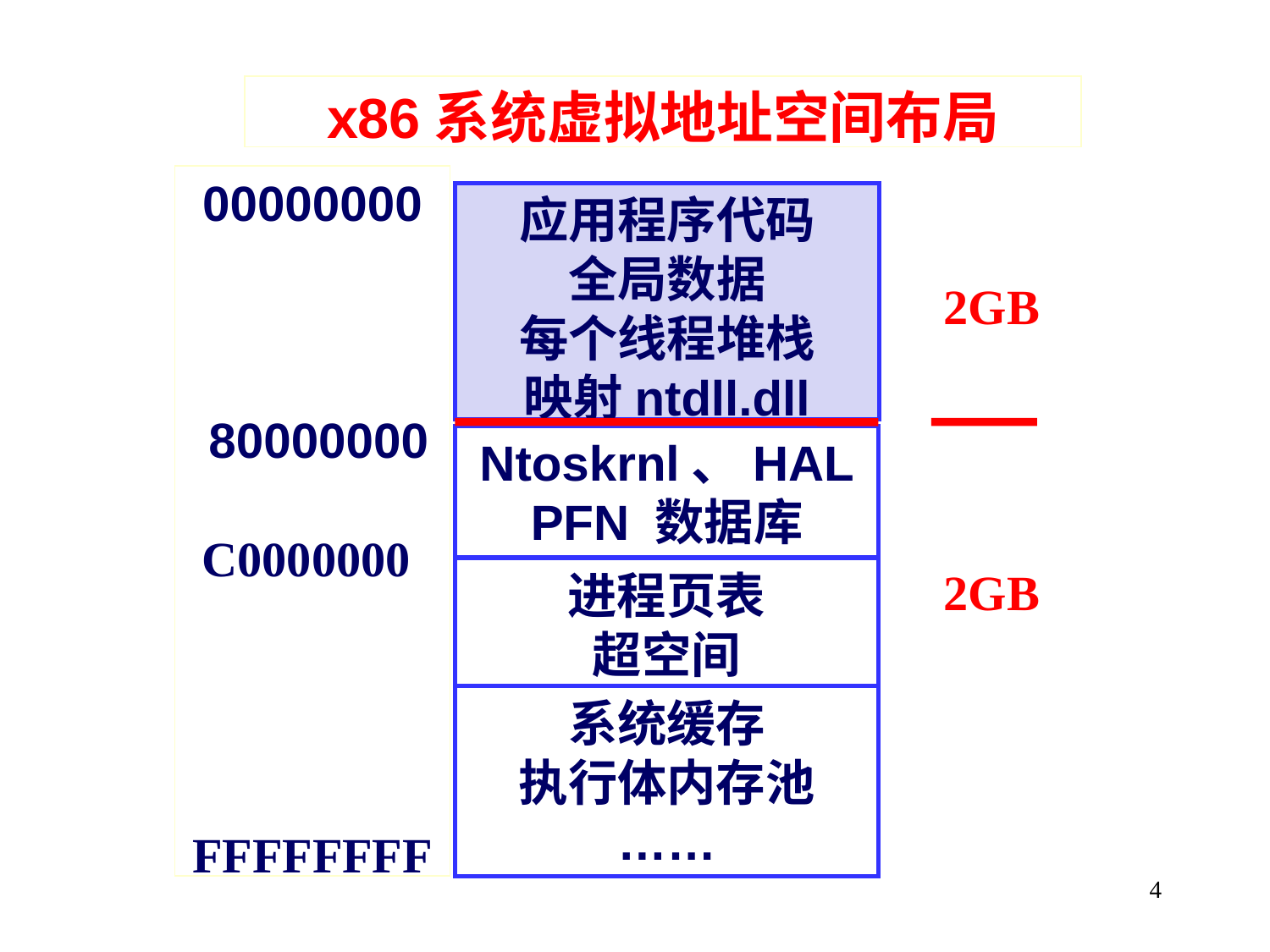

x86系统虚拟地址空间布局
00000000

 80000000

C0000000

FFFFFFFF
应用程序代码
全局数据
每个线程堆栈
映射ntdll.dll
2GB

Ntoskrnl、HAL
PFN 数据库
2GB
进程页表
超空间
系统缓存
执行体内存池
……
4